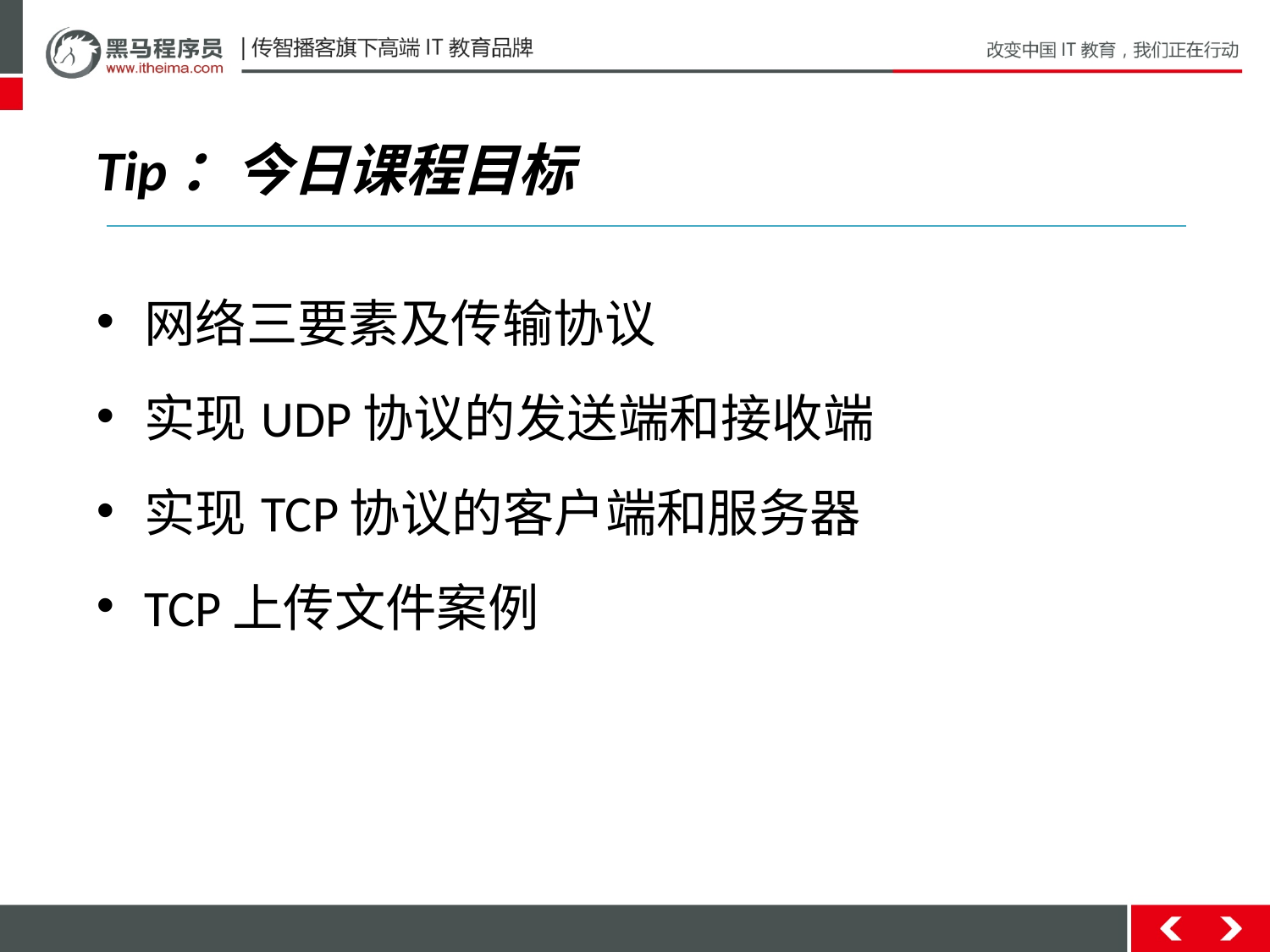

Tip：今日课程目标
网络三要素及传输协议
实现UDP协议的发送端和接收端
实现TCP协议的客户端和服务器
TCP上传文件案例